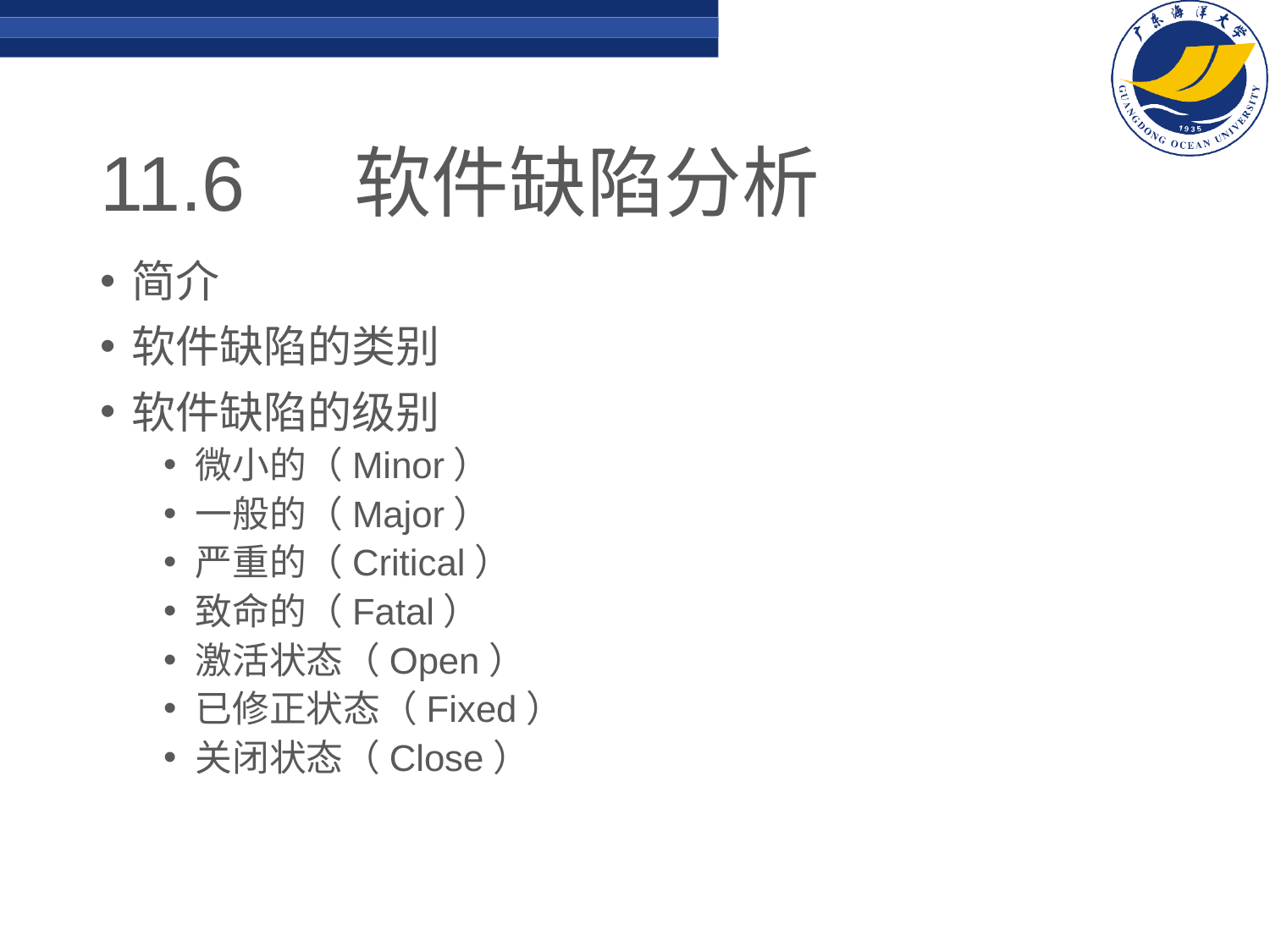

# 11.6	软件缺陷分析
简介
软件缺陷的类别
软件缺陷的级别
微小的（Minor）
一般的（Major）
严重的（Critical）
致命的（Fatal）
激活状态（Open）
已修正状态（Fixed）
关闭状态（Close）
67